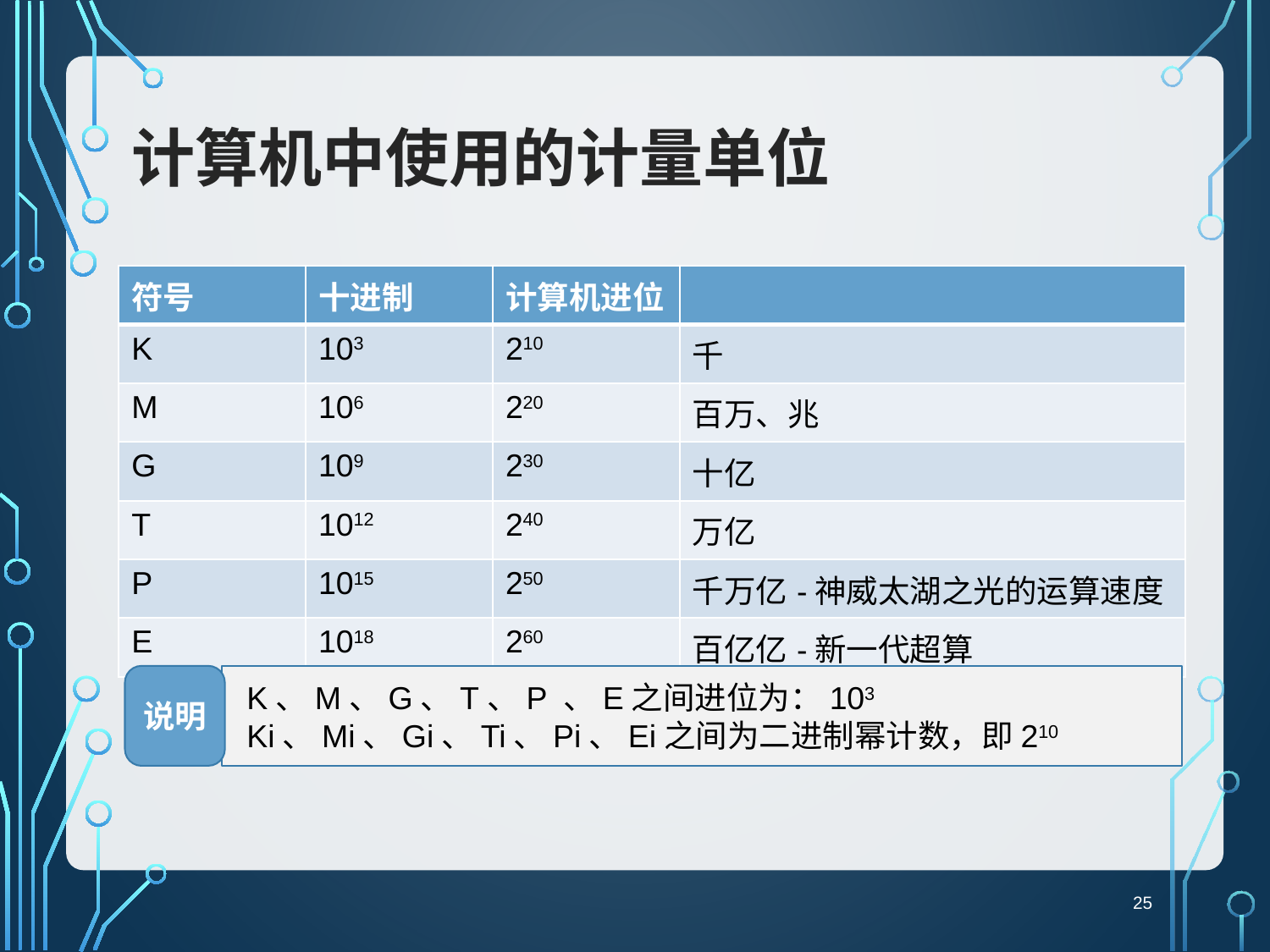

# 计算机中使用的计量单位
| 符号 | 十进制 | 计算机进位 |  |
| --- | --- | --- | --- |
| K | 103 | 210 | 千 |
| M | 106 | 220 | 百万、兆 |
| G | 109 | 230 | 十亿 |
| T | 1012 | 240 | 万亿 |
| P | 1015 | 250 | 千万亿-神威太湖之光的运算速度 |
| E | 1018 | 260 | 百亿亿-新一代超算 |
K、M、G、T、P 、E之间进位为：103
Ki、Mi、Gi、Ti、Pi、Ei之间为二进制幂计数，即210
说明
25